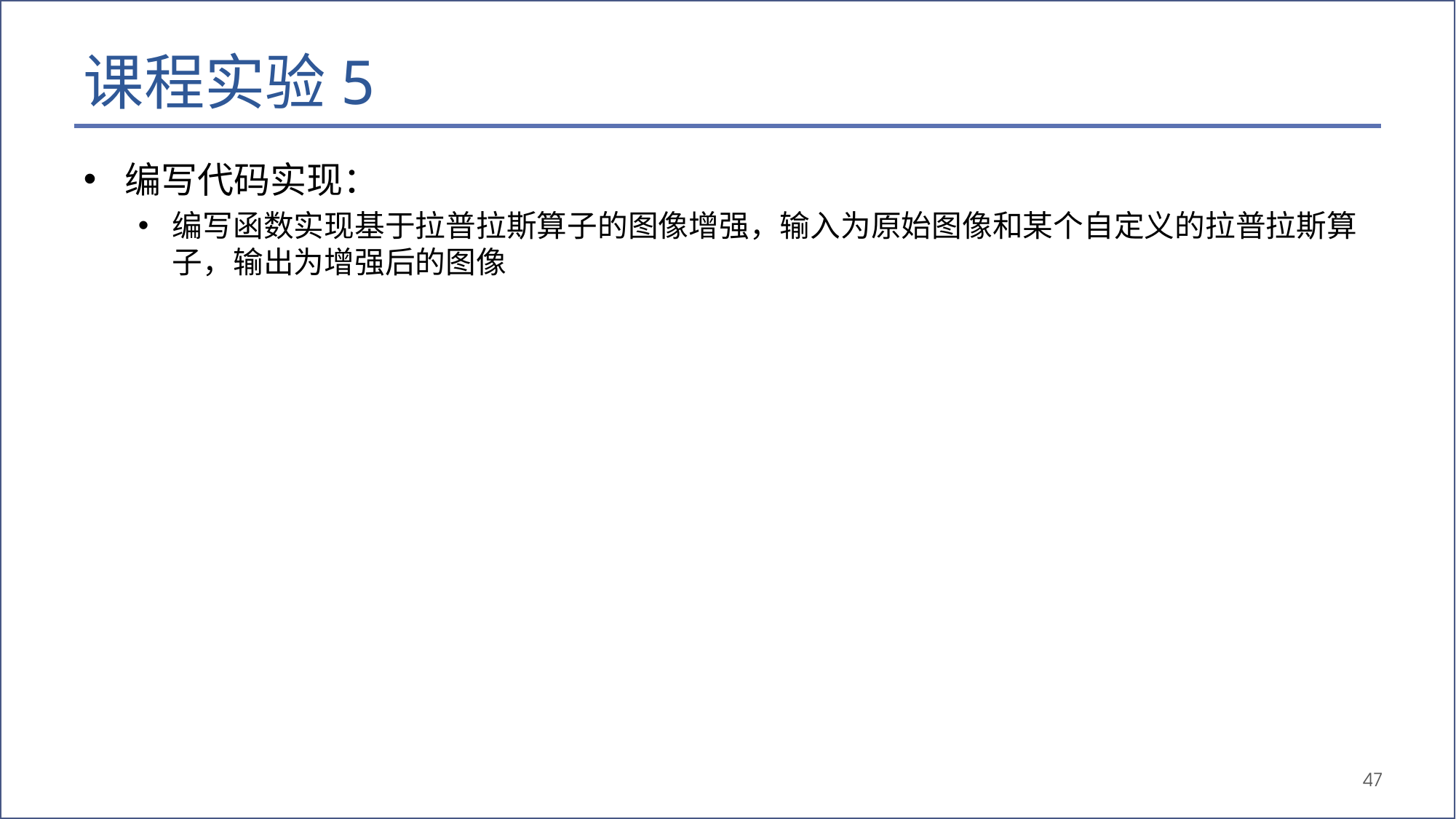

# 课程实验5
编写代码实现：
编写函数实现基于拉普拉斯算子的图像增强，输入为原始图像和某个自定义的拉普拉斯算子，输出为增强后的图像
47